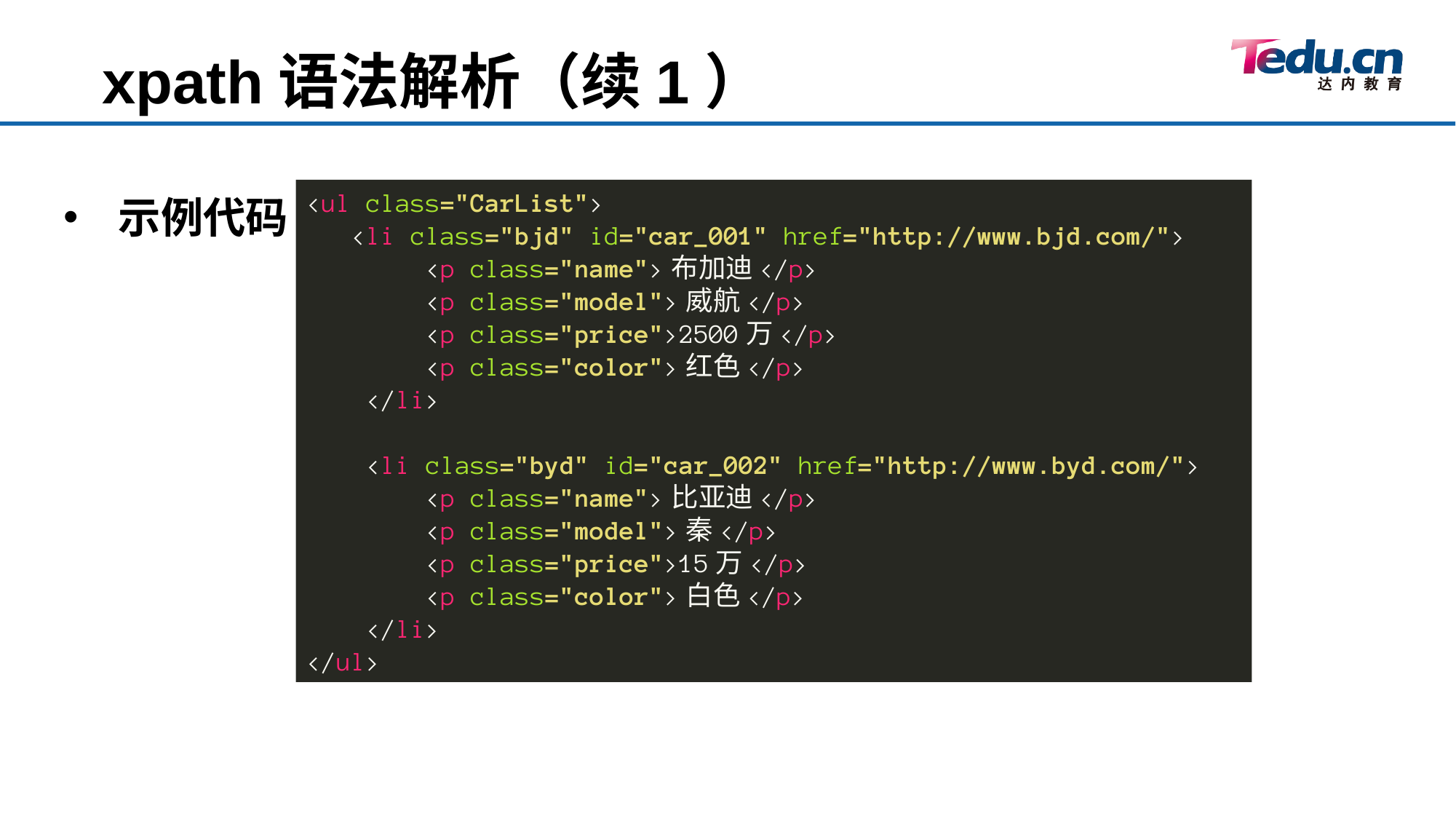

xpath语法解析（续1）
示例代码
<ul class="CarList">
   <li class="bjd" id="car_001" href="http://www.bjd.com/">
        <p class="name">布加迪</p>
        <p class="model">威航</p>
        <p class="price">2500万</p>
        <p class="color">红色</p>
    </li>
    <li class="byd" id="car_002" href="http://www.byd.com/">
        <p class="name">比亚迪</p>
        <p class="model">秦</p>
        <p class="price">15万</p>
        <p class="color">白色</p>
    </li>
</ul>